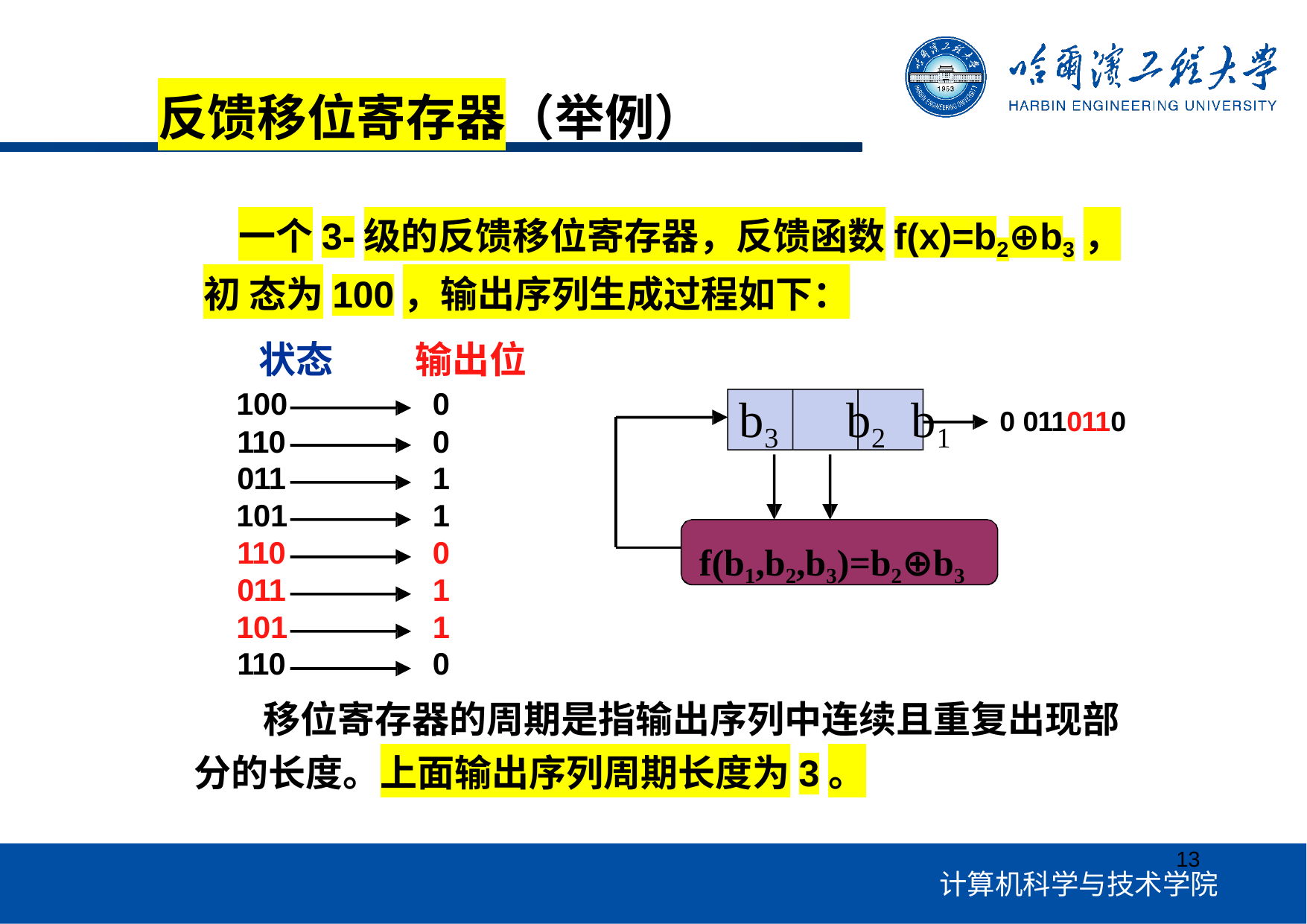

反馈移位寄存器（举例）
一个3-级的反馈移位寄存器，反馈函数f(x)=b2⊕b3，初 态为100，输出序列生成过程如下：
状态	输出位
b3	b2	b1

f(b1,b2,b3)=b2⊕b3
| 100 | 0 |
| --- | --- |
| 110 | 0 |
| 011 | 1 |
| 101 | 1 |
| 110 | 0 |
| 011 | 1 |
| 101 | 1 |
| 110 | 0 |

0 0110110

移位寄存器的周期是指输出序列中连续且重复出现部 分的长度。上面输出序列周期长度为3。
13